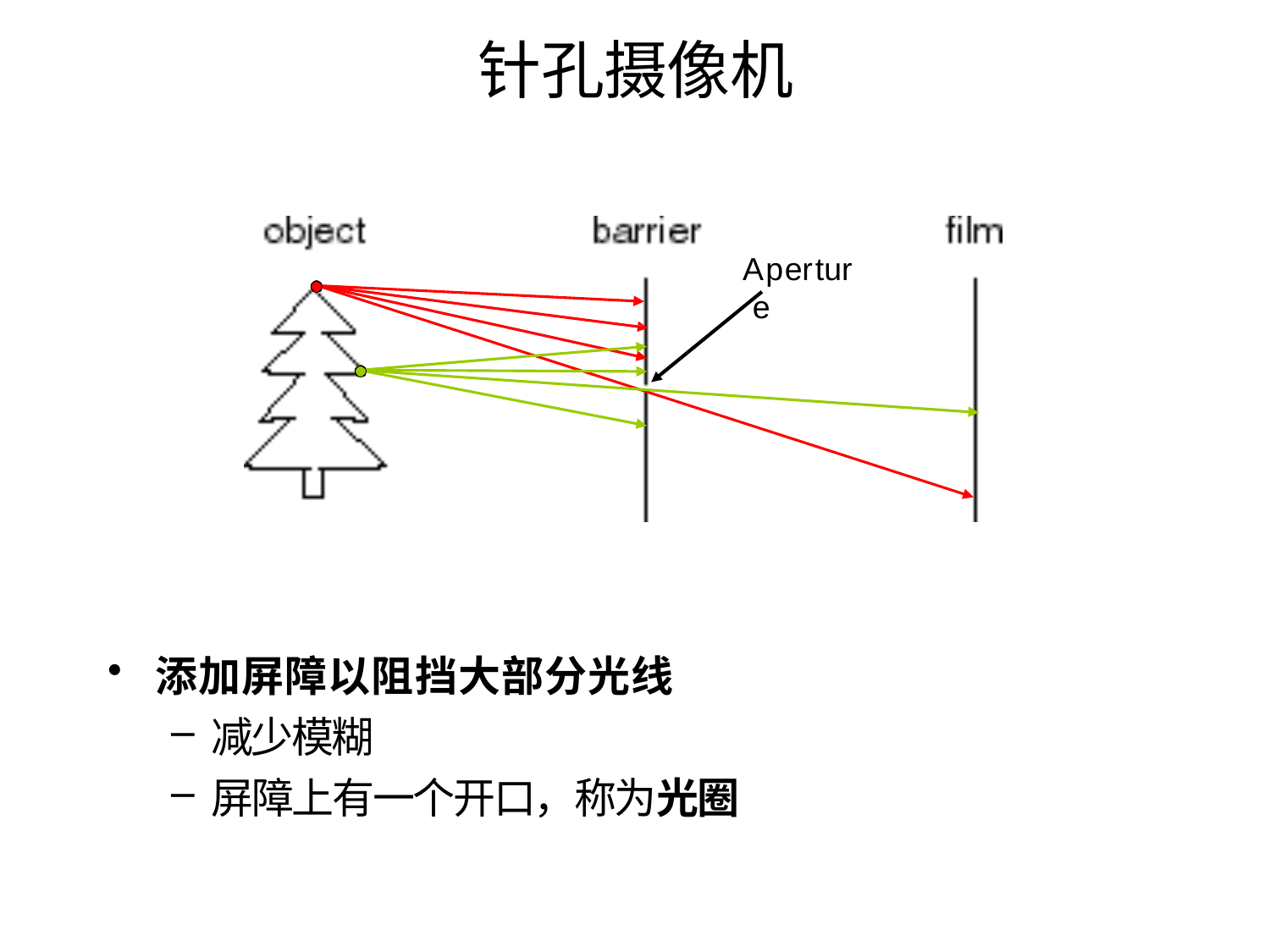

# 针孔摄像机

Apertur  e

添加屏障以阻挡大部分光线
减少模糊
屏障上有一个开口，称为光圈